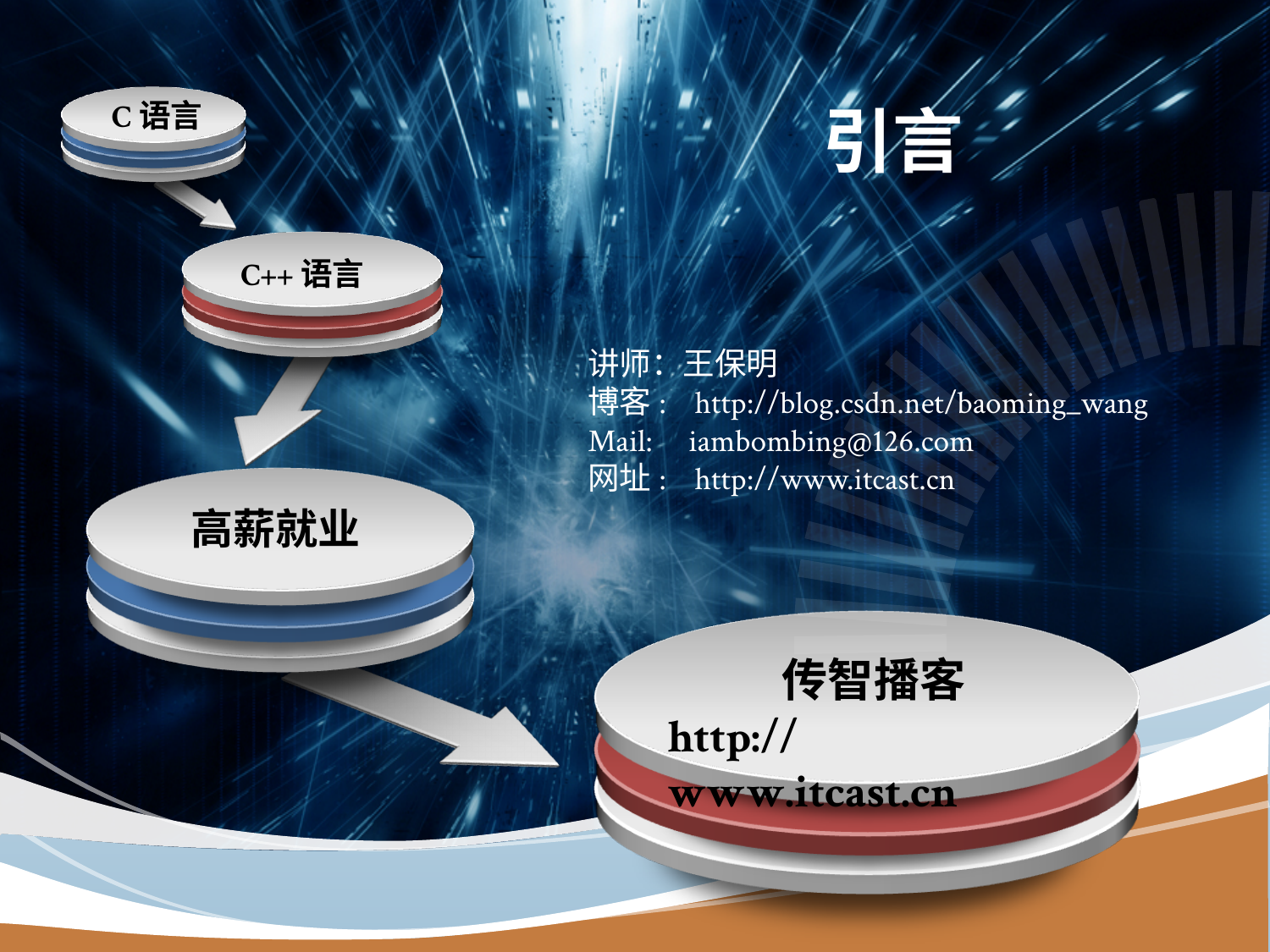

引言
C语言
C++语言
讲师：王保明
博客:    http://blog.csdn.net/baoming_wang
Mail:     iambombing@126.com
网址:    http://www.itcast.cn

高薪就业
          传智播客
http://www.itcast.cn